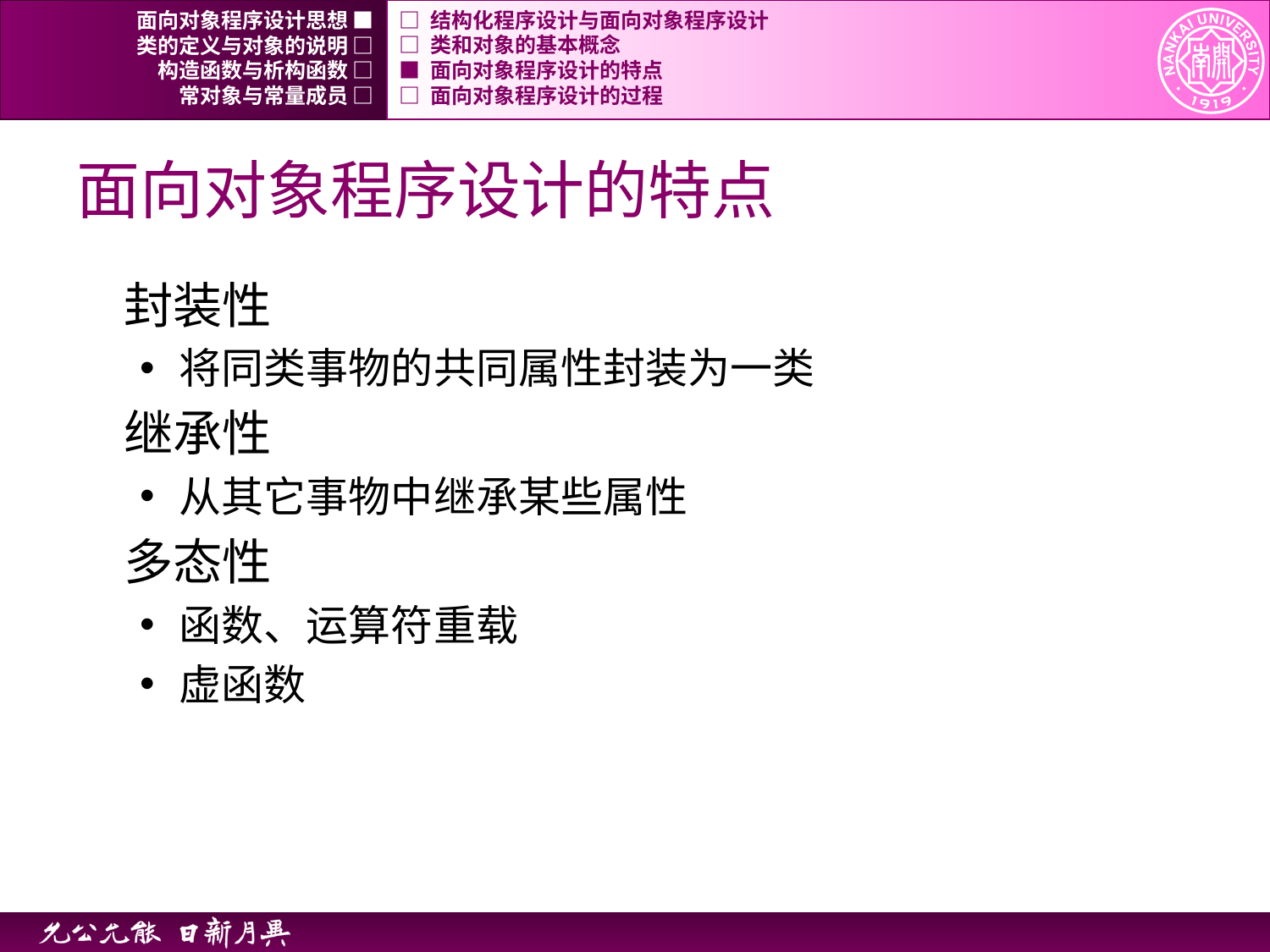

面向对象程序设计思想 ■
□ 结构化程序设计与面向对象程序设计
类的定义与对象的说明 □
□ 类和对象的基本概念
构造函数与析构函数 □
■ 面向对象程序设计的特点
常对象与常量成员 □

□ 面向对象程序设计的过程
# 面向对象程序设计的特点
封装性
将同类事物的共同属性封装为一类
继承性
从其它事物中继承某些属性
多态性
函数、运算符重载
虚函数